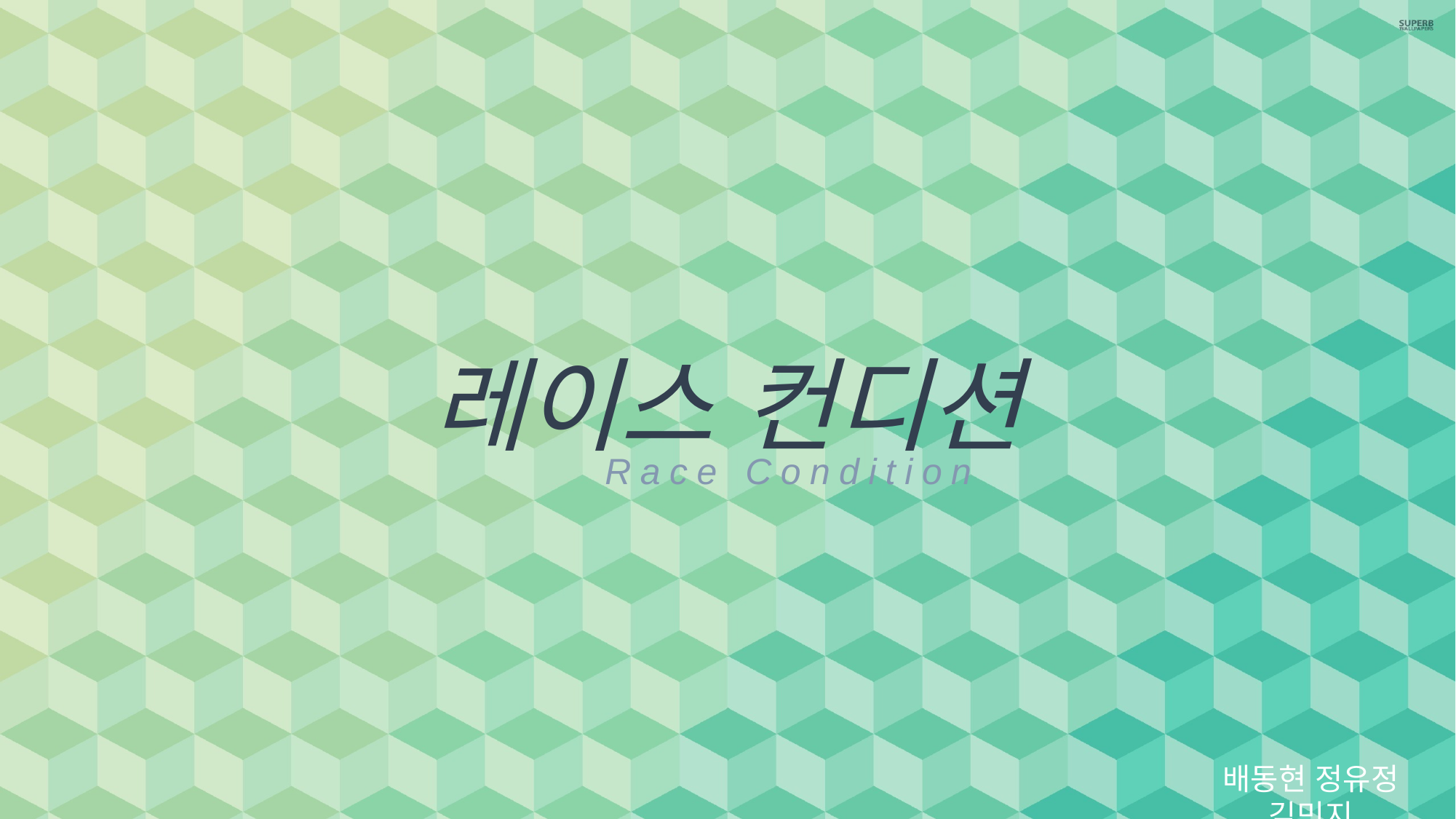

# 레이스 컨디션
Race Condition
배동현 정유정 김민지